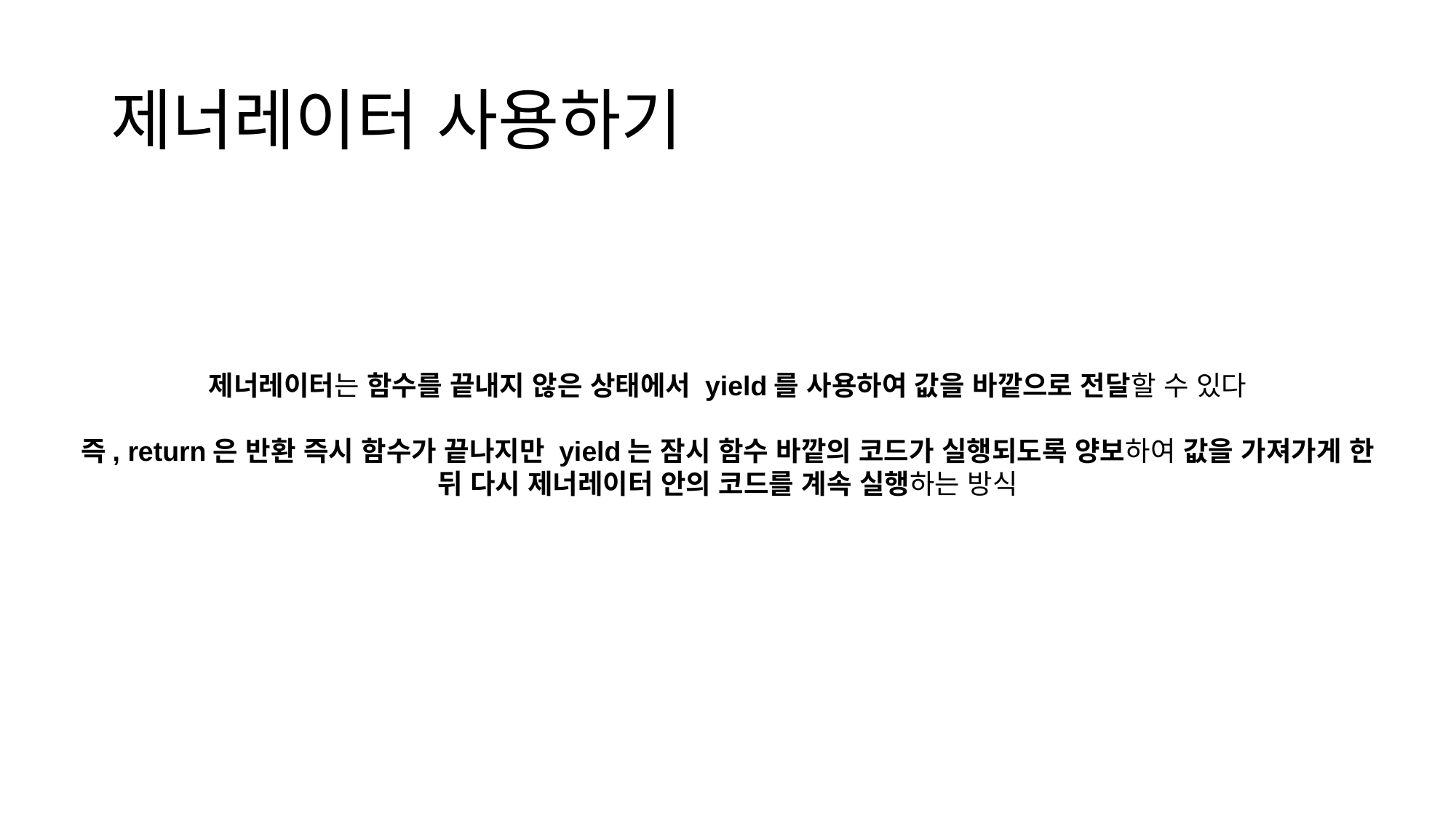

# 제너레이터 사용하기
제너레이터는 함수를 끝내지 않은 상태에서 yield를 사용하여 값을 바깥으로 전달할 수 있다

즉, return은 반환 즉시 함수가 끝나지만 yield는 잠시 함수 바깥의 코드가 실행되도록 양보하여 값을 가져가게 한 뒤 다시 제너레이터 안의 코드를 계속 실행하는 방식